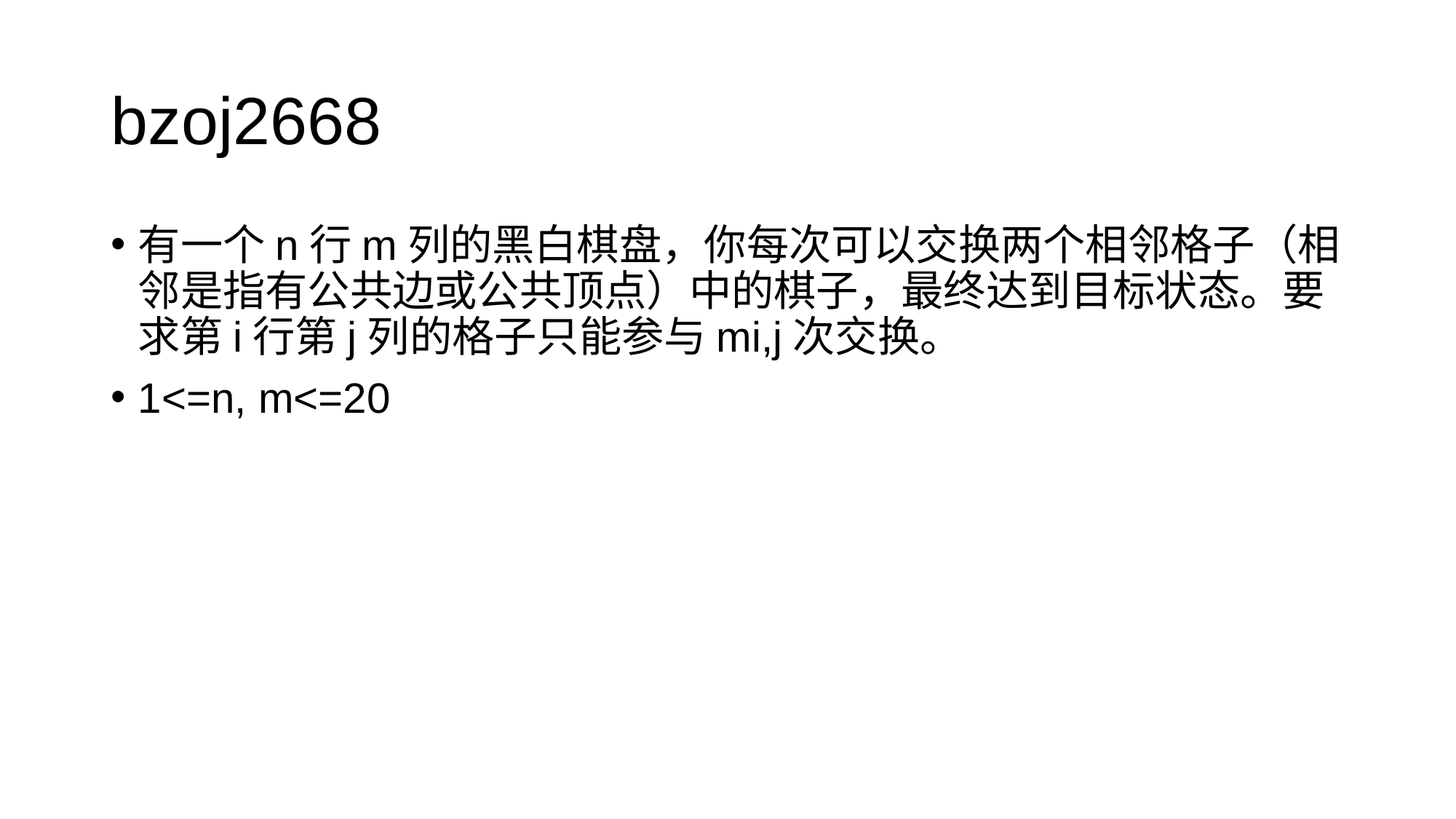

# bzoj2668
有一个n行m列的黑白棋盘，你每次可以交换两个相邻格子（相邻是指有公共边或公共顶点）中的棋子，最终达到目标状态。要求第i行第j列的格子只能参与mi,j次交换。
1<=n, m<=20